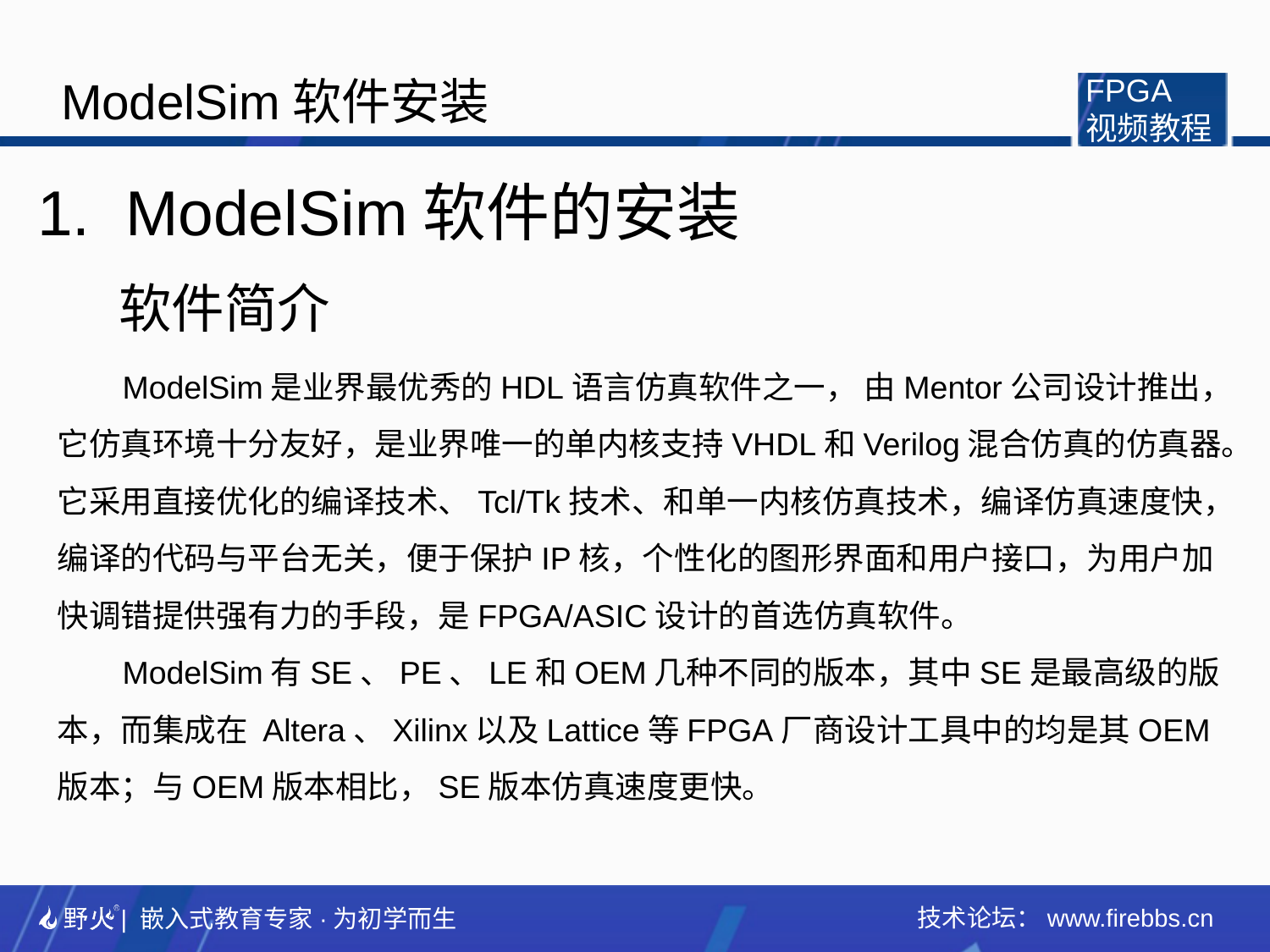

ModelSim软件安装
FPGA
视频教程
  ModelSim软件的安装
软件简介
ModelSim是业界最优秀的HDL语言仿真软件之一， 由Mentor公司设计推出，它仿真环境十分友好，是业界唯一的单内核支持VHDL和Verilog混合仿真的仿真器。它采用直接优化的编译技术、Tcl/Tk技术、和单一内核仿真技术，编译仿真速度快，编译的代码与平台无关，便于保护IP核，个性化的图形界面和用户接口，为用户加快调错提供强有力的手段，是FPGA/ASIC设计的首选仿真软件。
ModelSim有SE、PE、LE和OEM几种不同的版本，其中SE是最高级的版本，而集成在 Altera、Xilinx以及Lattice等FPGA厂商设计工具中的均是其OEM版本；与OEM版本相比，SE版本仿真速度更快。